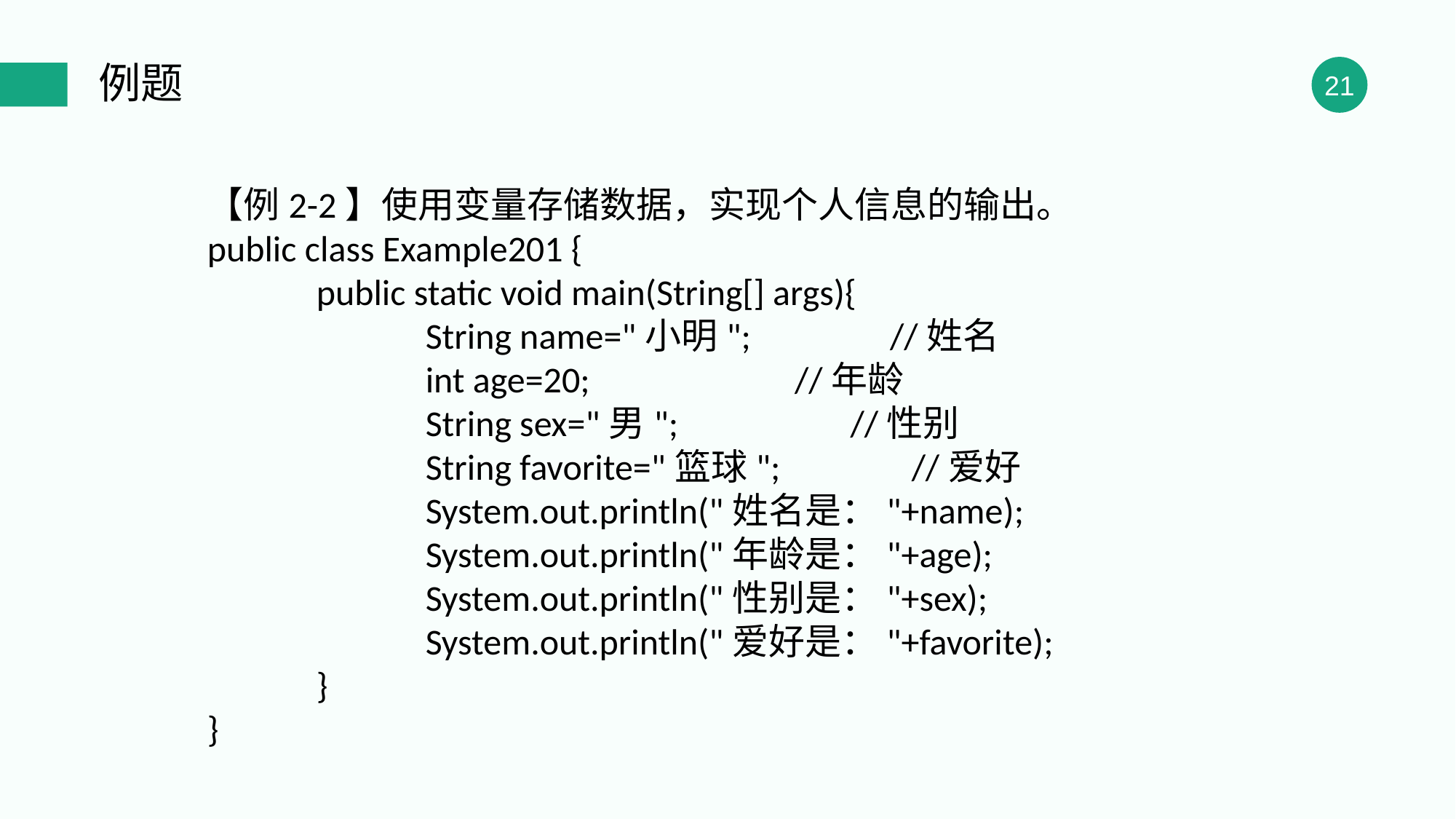

例题
【例2-2】使用变量存储数据，实现个人信息的输出。
public class Example201 {
	public static void main(String[] args){
		String name="小明";                 //姓名
		int age=20;                         //年龄
		String sex="男";                     //性别
		String favorite="篮球";                //爱好
		System.out.println("姓名是："+name);
		System.out.println("年龄是："+age);
		System.out.println("性别是："+sex);
		System.out.println("爱好是："+favorite);
	}
}